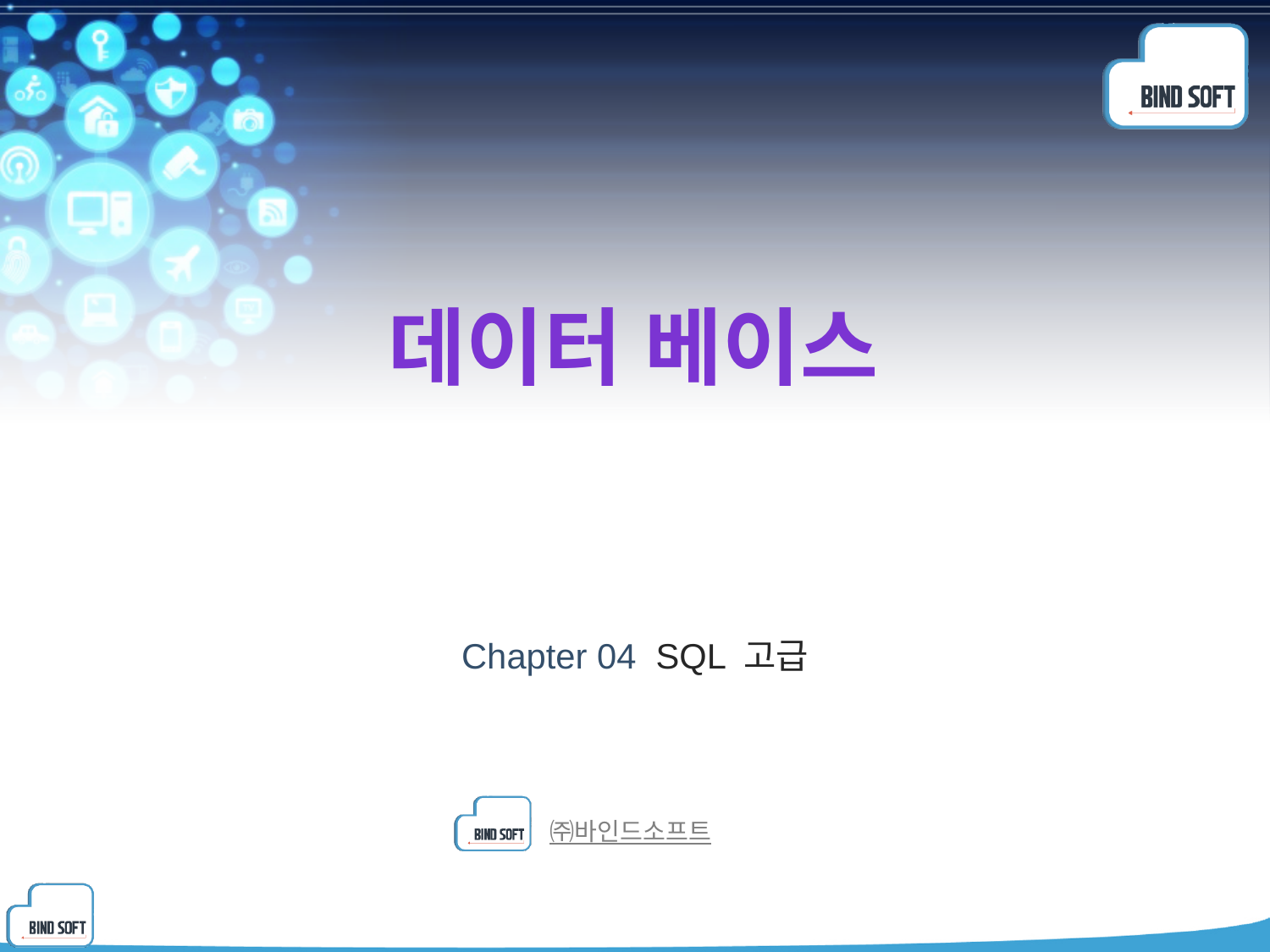

# 데이터 베이스
Chapter 04  SQL 고급